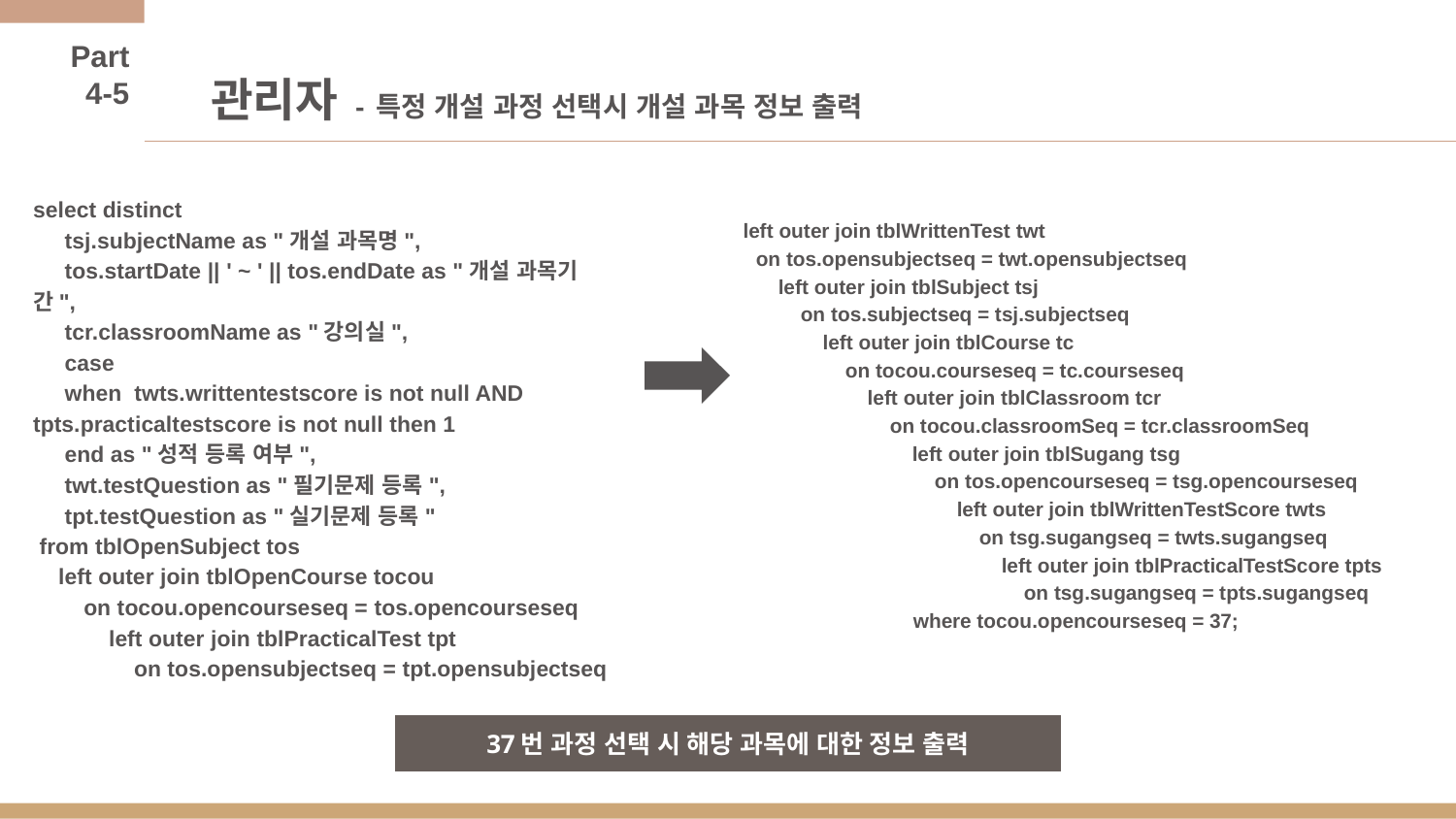

Part 4-5
# 관리자 - 특정 개설 과정 선택시 개설 과목 정보 출력
select distinct
     tsj.subjectName as "개설 과목명",
     tos.startDate || ' ~ ' || tos.endDate as "개설 과목기간",
     tcr.classroomName as "강의실",
     case
     when  twts.writtentestscore is not null AND tpts.practicaltestscore is not null then 1
     end as "성적 등록 여부",
     twt.testQuestion as "필기문제 등록",
     tpt.testQuestion as "실기문제 등록"
 from tblOpenSubject tos
    left outer join tblOpenCourse tocou
        on tocou.opencourseseq = tos.opencourseseq
            left outer join tblPracticalTest tpt
                on tos.opensubjectseq = tpt.opensubjectseq
                    left outer join tblWrittenTest twt
                        on tos.opensubjectseq = twt.opensubjectseq
                            left outer join tblSubject tsj
                                on tos.subjectseq = tsj.subjectseq
                                    left outer join tblCourse tc
                                        on tocou.courseseq = tc.courseseq
                                            left outer join tblClassroom tcr
                                                on tocou.classroomSeq = tcr.classroomSeq
                                                    left outer join tblSugang tsg
                                                        on tos.opencourseseq = tsg.opencourseseq
                                                            left outer join tblWrittenTestScore twts
                                                                on tsg.sugangseq = twts.sugangseq
                                                                    left outer join tblPracticalTestScore tpts
                                                                        on tsg.sugangseq = tpts.sugangseq
    		where tocou.opencourseseq = 37;

37번 과정 선택 시 해당 과목에 대한 정보 출력